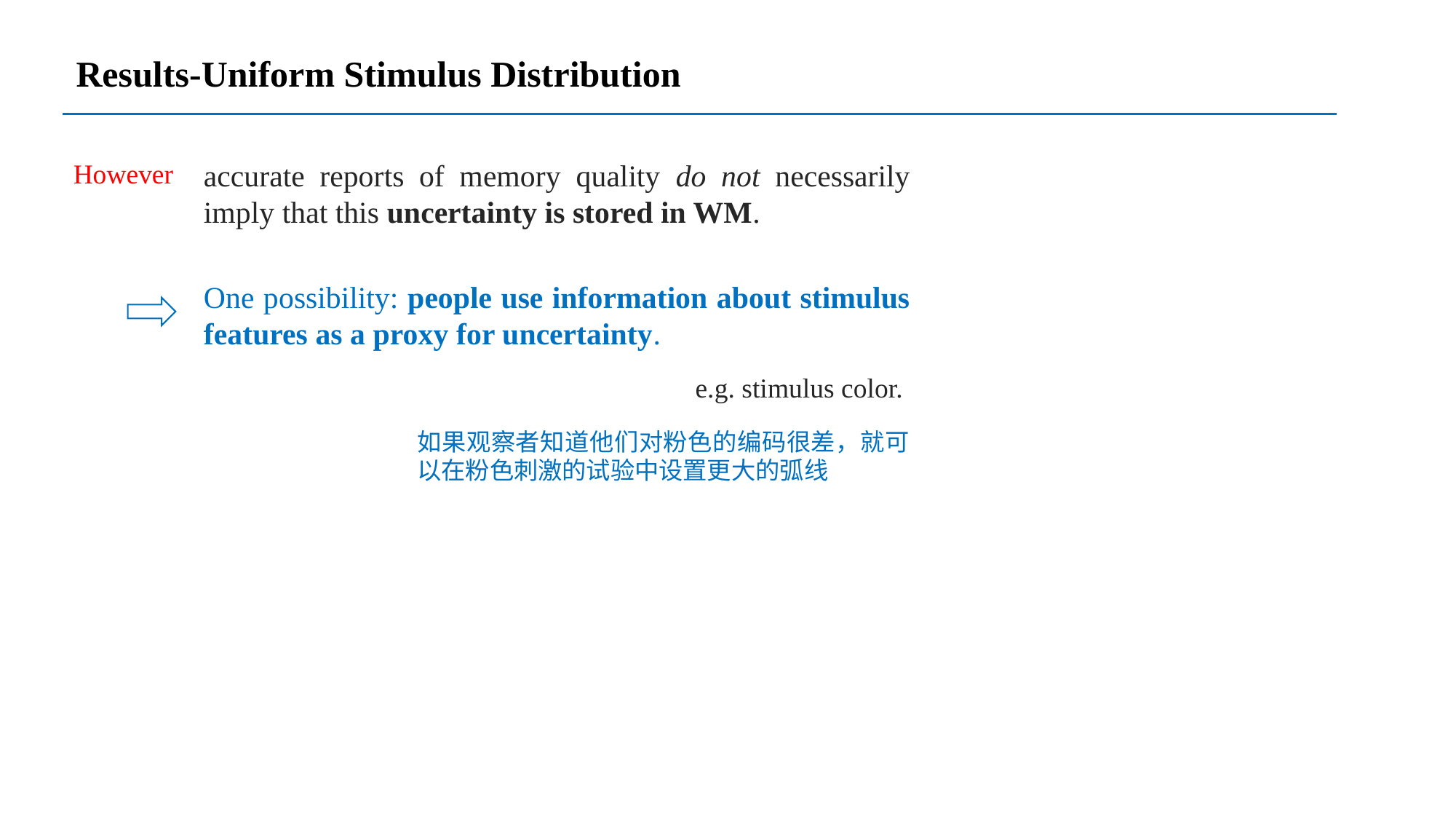

Results-Uniform Stimulus Distribution
However
accurate reports of memory quality do not necessarily imply that this uncertainty is stored in WM.
One possibility: people use information about stimulus features as a proxy for uncertainty.

e.g. stimulus color.
如果观察者知道他们对粉色的编码很差，就可以在粉色刺激的试验中设置更大的弧线